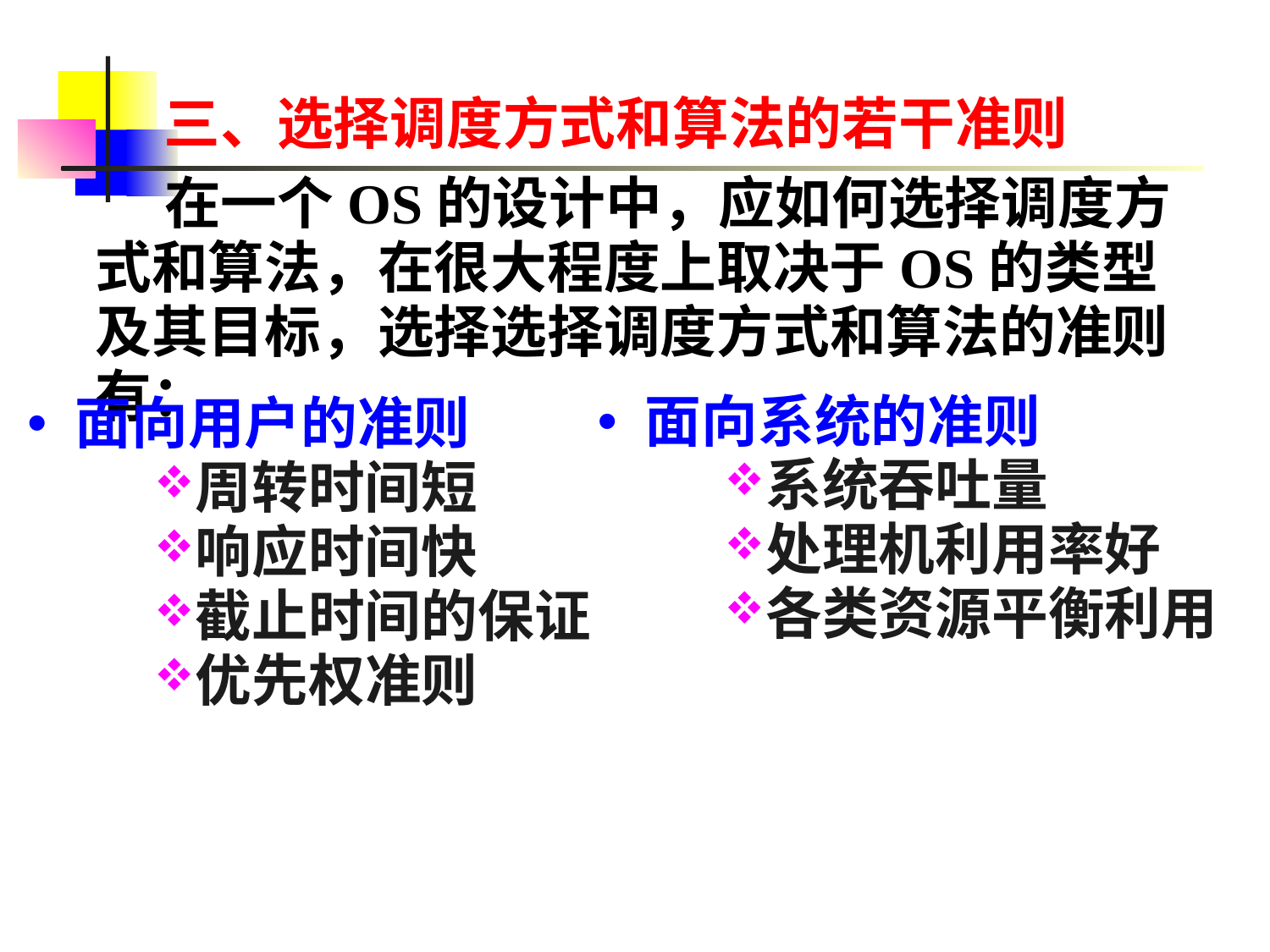

# 三、选择调度方式和算法的若干准则
        在一个OS的设计中，应如何选择调度方式和算法，在很大程度上取决于OS的类型及其目标，选择选择调度方式和算法的准则有：
面向系统的准则
系统吞吐量
处理机利用率好
各类资源平衡利用
面向用户的准则
周转时间短
响应时间快
截止时间的保证
优先权准则